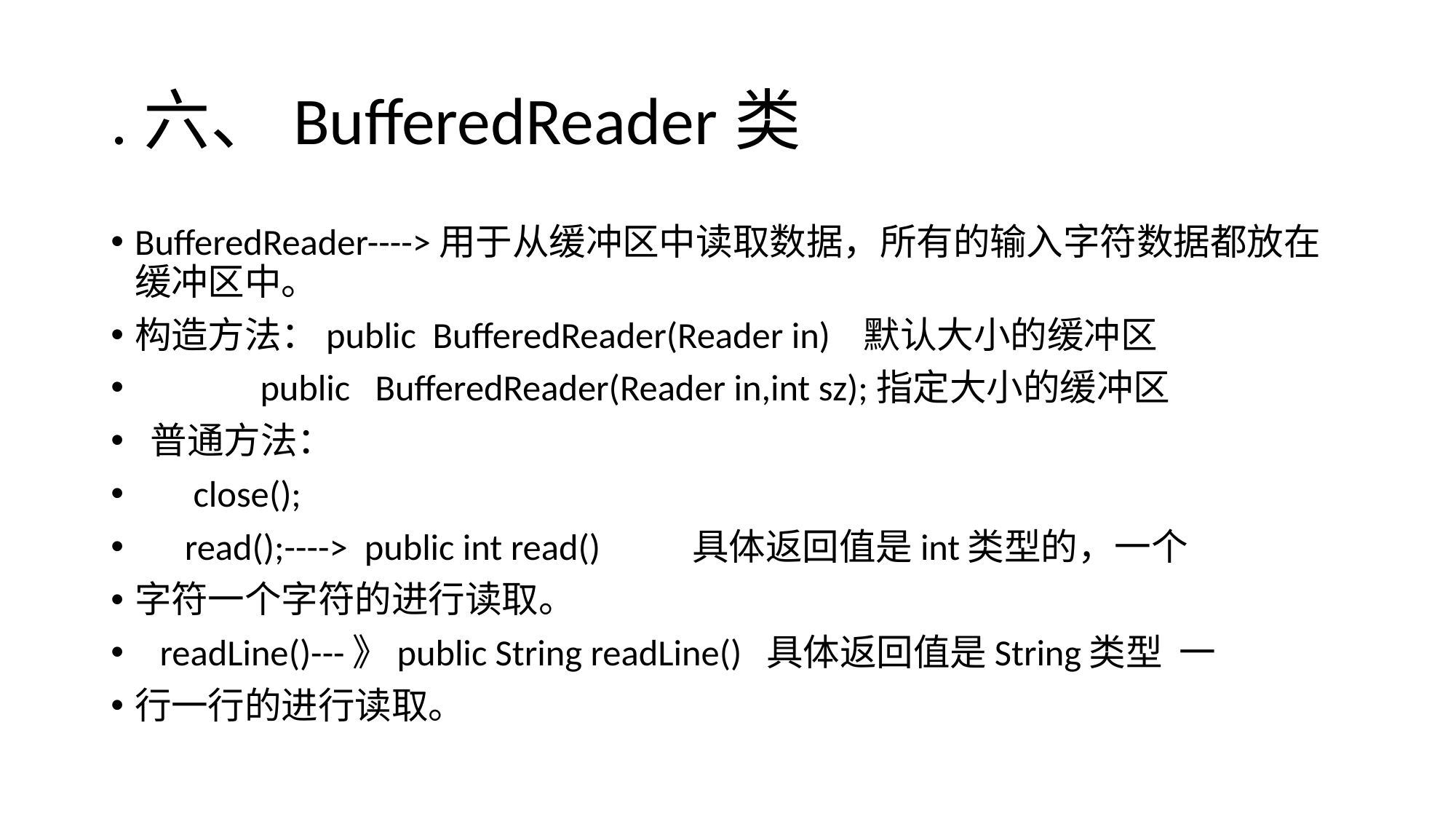

# .六、BufferedReader类
BufferedReader---->用于从缓冲区中读取数据，所有的输入字符数据都放在缓冲区中。
构造方法：public  BufferedReader(Reader in)   默认大小的缓冲区
               public   BufferedReader(Reader in,int sz);指定大小的缓冲区
 普通方法：
       close();
      read();---->  public int read()          具体返回值是int类型的，一个
字符一个字符的进行读取。
   readLine()---》public String readLine()  具体返回值是String类型  一
行一行的进行读取。